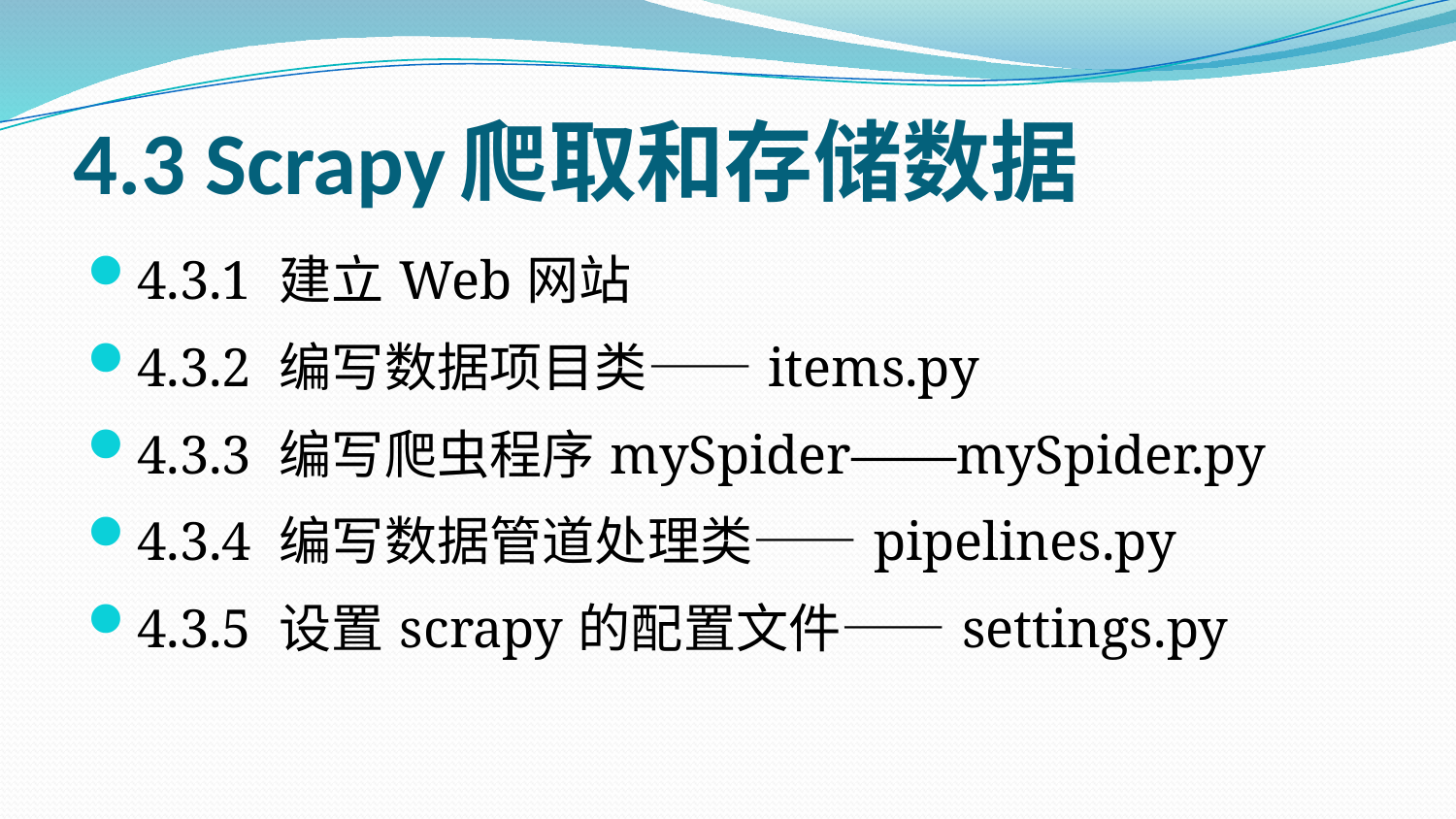

# 4.3 Scrapy爬取和存储数据
4.3.1 建立Web网站
4.3.2 编写数据项目类——items.py
4.3.3 编写爬虫程序mySpider——mySpider.py
4.3.4 编写数据管道处理类——pipelines.py
4.3.5 设置scrapy的配置文件——settings.py